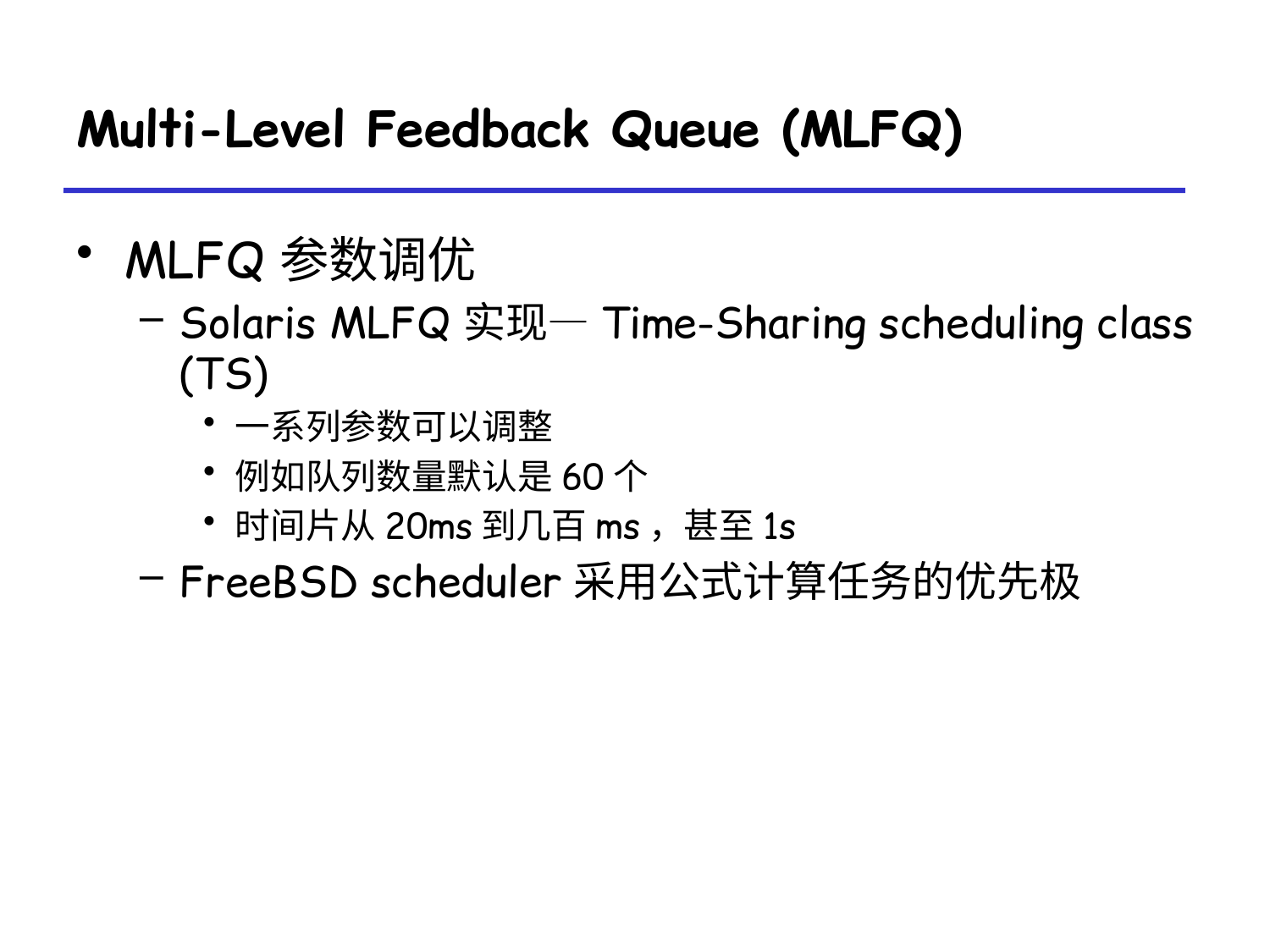

# Multi-Level Feedback Queue (MLFQ)
MLFQ参数调优
Solaris MLFQ实现—Time-Sharing scheduling class (TS)
一系列参数可以调整
例如队列数量默认是60个
时间片从20ms到几百ms，甚至1s
FreeBSD scheduler采用公式计算任务的优先极

37